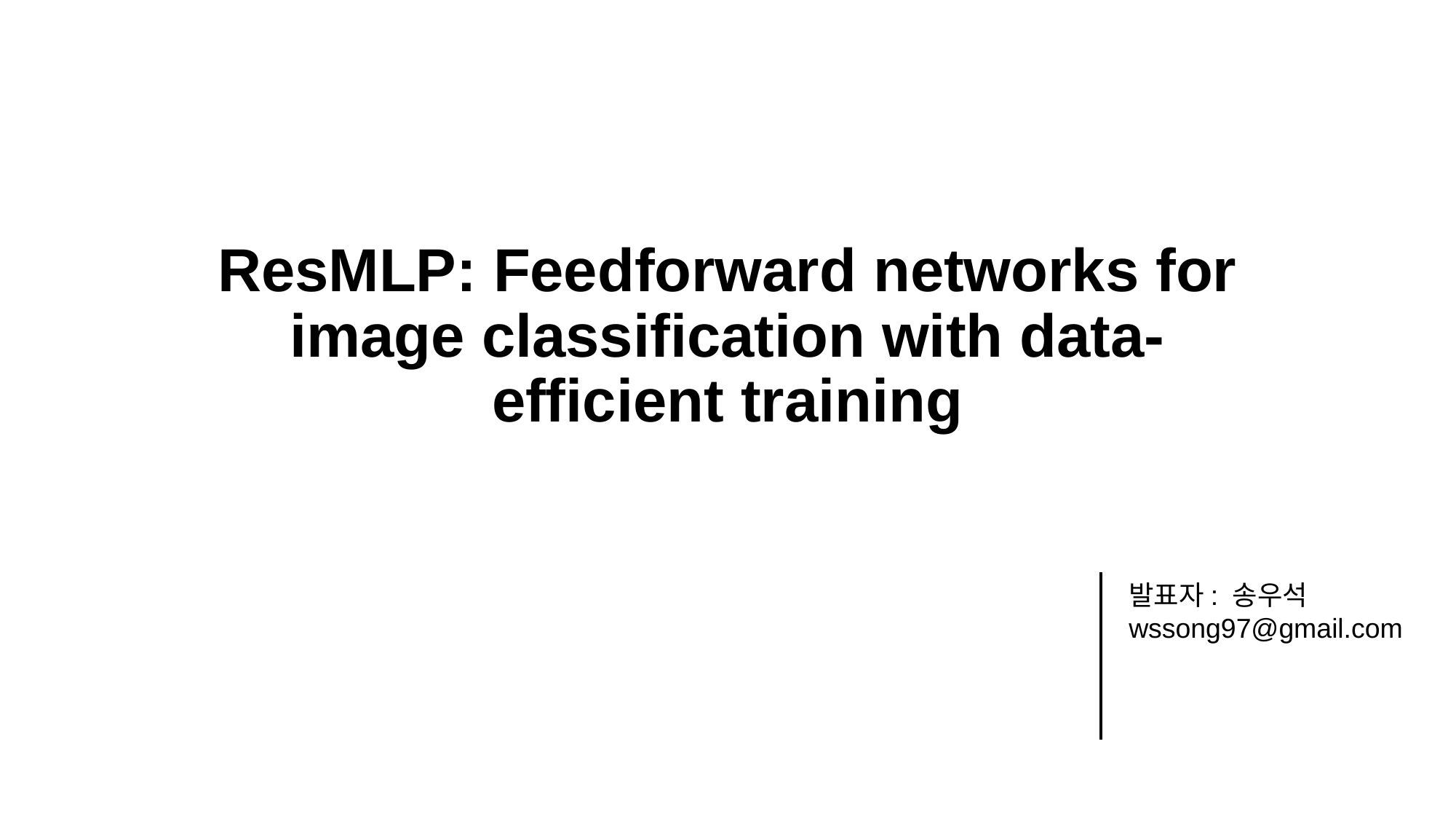

# ResMLP: Feedforward networks for image classification with data-efficient training
발표자: 송우석
wssong97@gmail.com